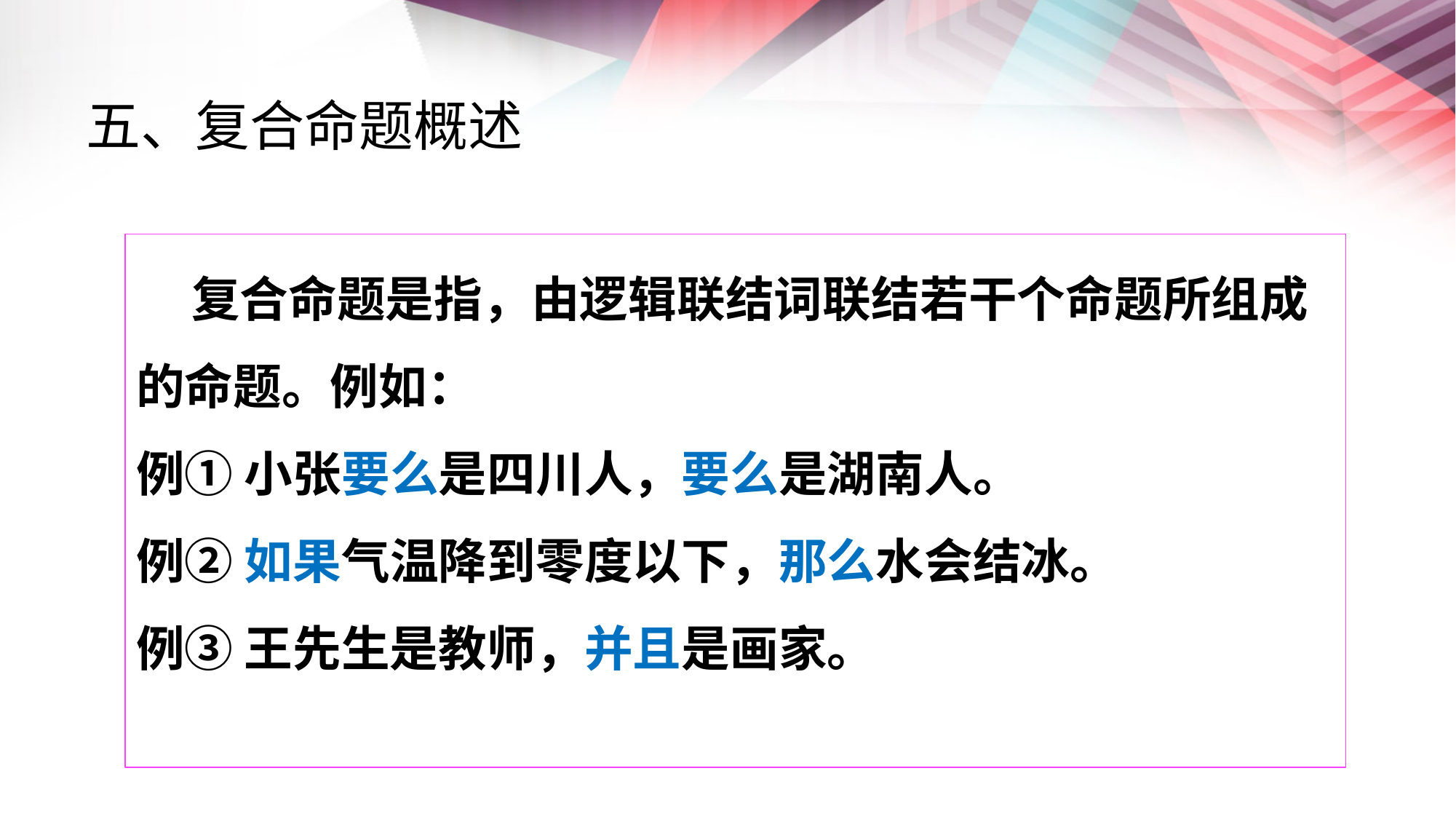

五、复合命题概述
    复合命题是指，由逻辑联结词联结若干个命题所组成的命题。例如：
例① 小张要么是四川人，要么是湖南人。
例② 如果气温降到零度以下，那么水会结冰。
例③ 王先生是教师，并且是画家。